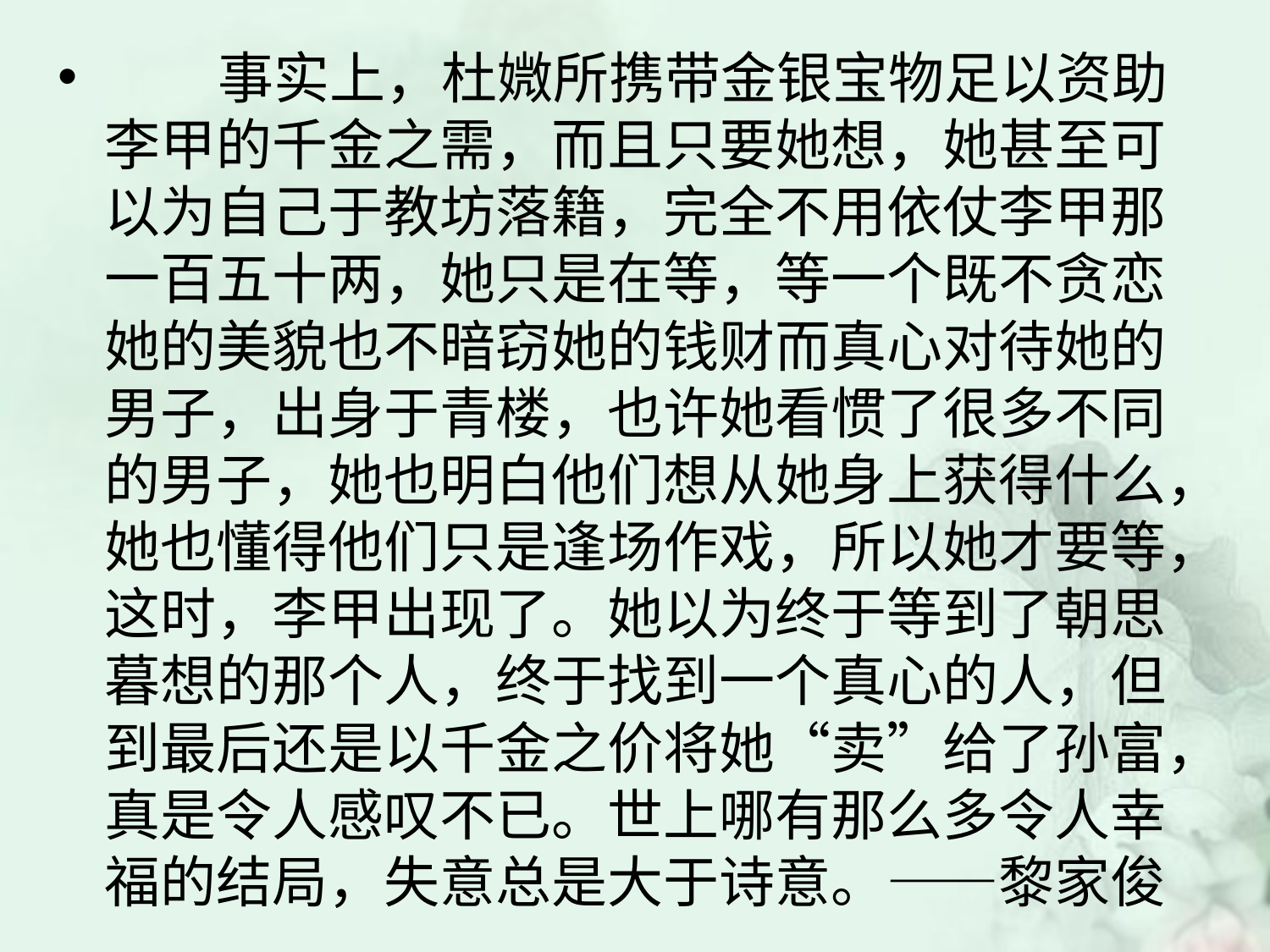

事实上，杜媺所携带金银宝物足以资助李甲的千金之需，而且只要她想，她甚至可以为自己于教坊落籍，完全不用依仗李甲那一百五十两，她只是在等，等一个既不贪恋她的美貌也不暗窃她的钱财而真心对待她的男子，出身于青楼，也许她看惯了很多不同的男子，她也明白他们想从她身上获得什么，她也懂得他们只是逢场作戏，所以她才要等，这时，李甲出现了。她以为终于等到了朝思暮想的那个人，终于找到一个真心的人，但到最后还是以千金之价将她“卖”给了孙富，真是令人感叹不已。世上哪有那么多令人幸福的结局，失意总是大于诗意。——黎家俊